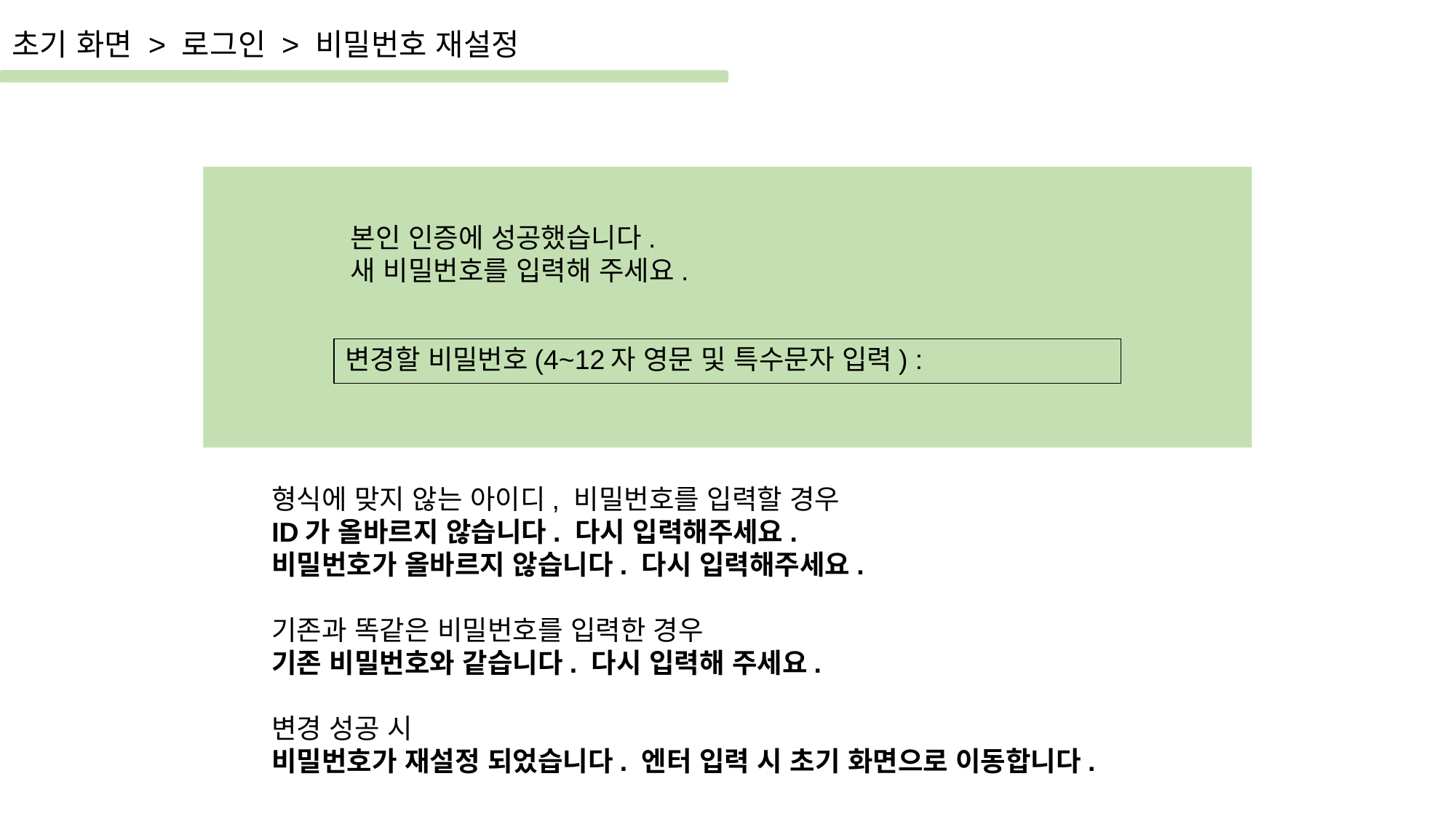

초기 화면 > 로그인 > 비밀번호 재설정

본인 인증에 성공했습니다.
새 비밀번호를 입력해 주세요.
| 변경할 비밀번호(4~12자 영문 및 특수문자 입력) : |
| --- |
형식에 맞지 않는 아이디, 비밀번호를 입력할 경우
ID가 올바르지 않습니다. 다시 입력해주세요.
비밀번호가 올바르지 않습니다. 다시 입력해주세요.

기존과 똑같은 비밀번호를 입력한 경우
기존 비밀번호와 같습니다. 다시 입력해 주세요.

변경 성공 시
비밀번호가 재설정 되었습니다. 엔터 입력 시 초기 화면으로 이동합니다.